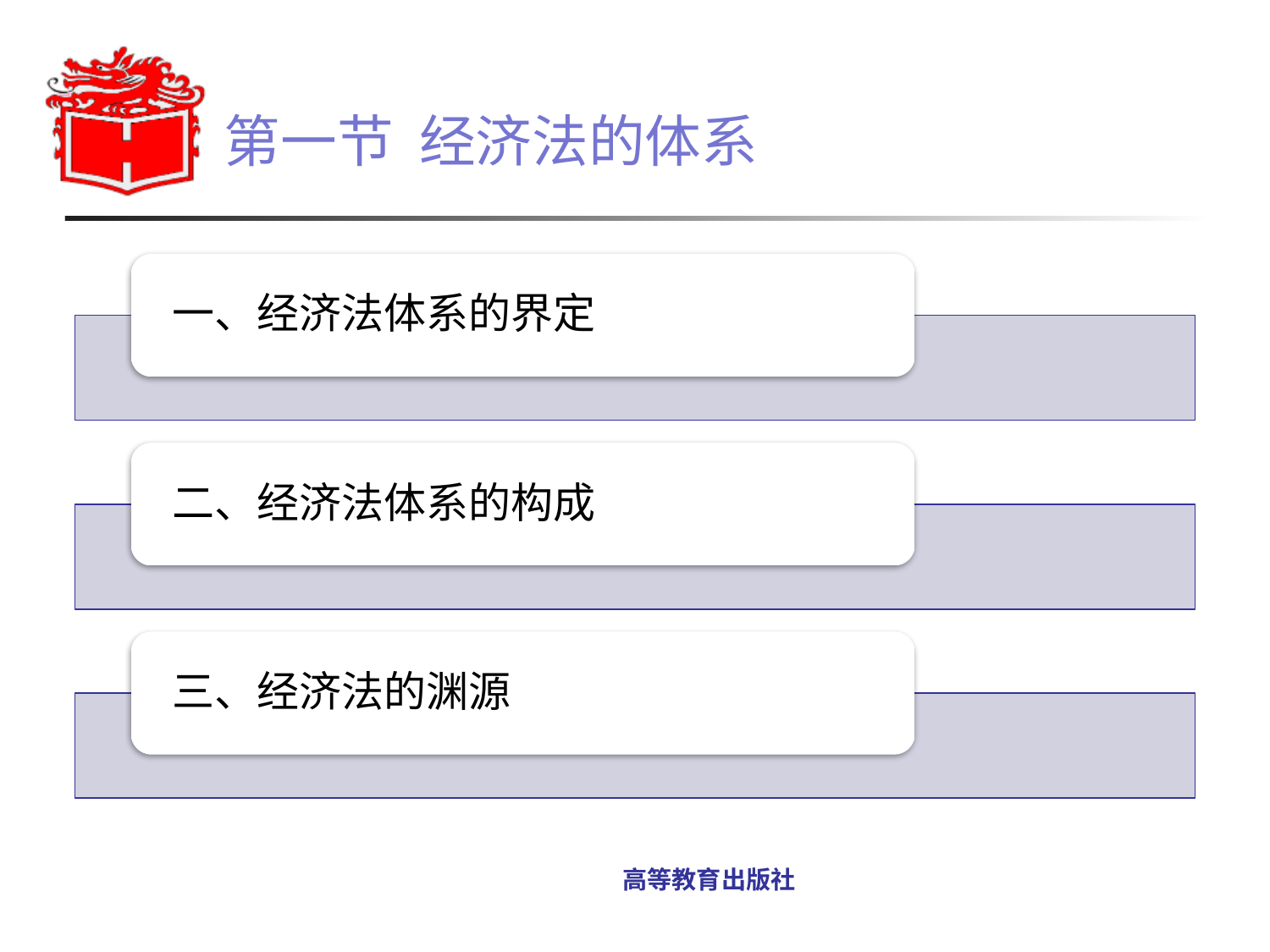

# 第一节  经济法的体系
一、经济法体系的界定
二、经济法体系的构成
三、经济法的渊源

高等教育出版社